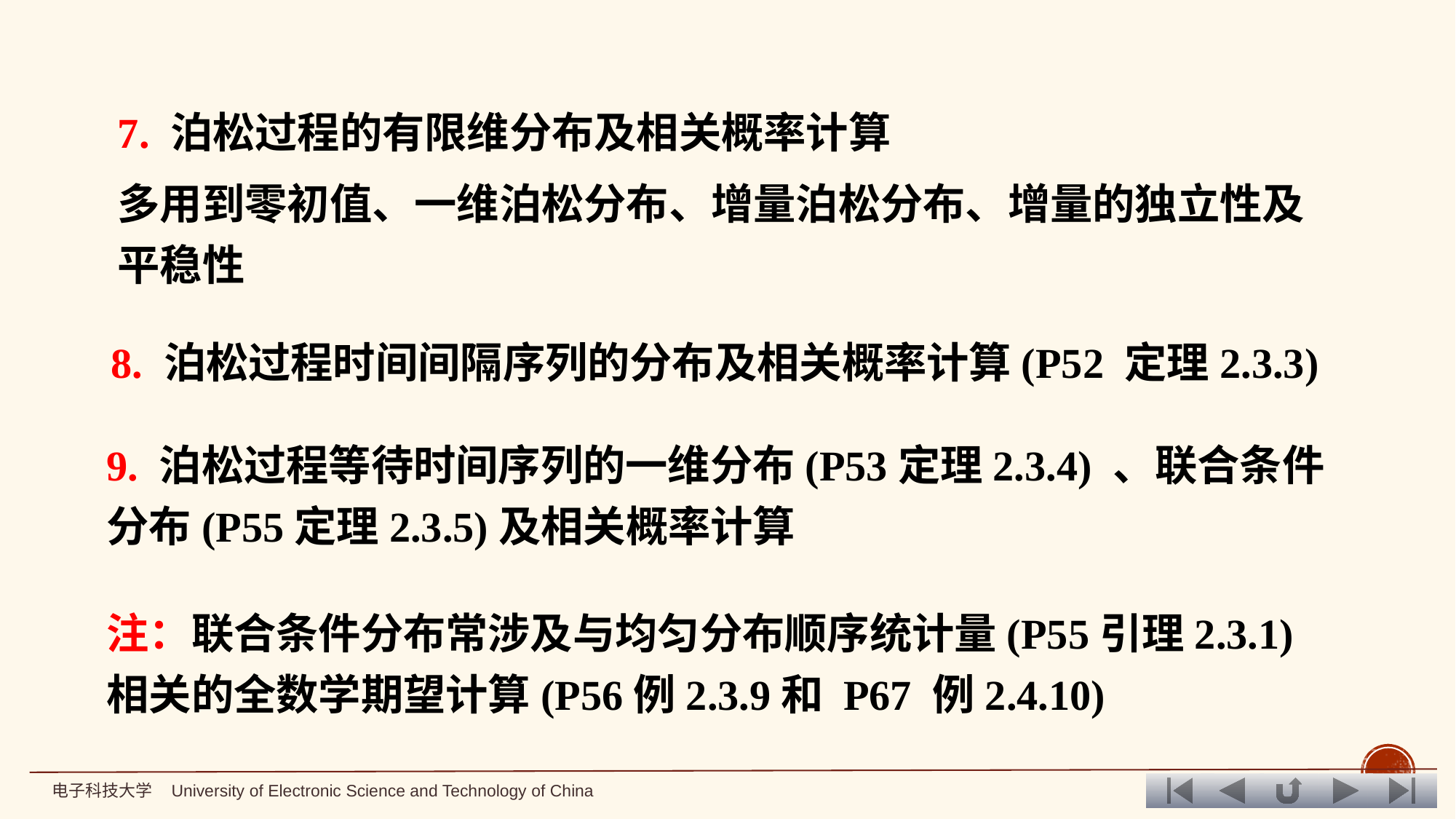

7. 泊松过程的有限维分布及相关概率计算
多用到零初值、一维泊松分布、增量泊松分布、增量的独立性及平稳性
8. 泊松过程时间间隔序列的分布及相关概率计算(P52 定理2.3.3)
9. 泊松过程等待时间序列的一维分布(P53定理2.3.4) 、联合条件分布(P55定理2.3.5)及相关概率计算
注：联合条件分布常涉及与均匀分布顺序统计量(P55引理2.3.1)相关的全数学期望计算(P56例2.3.9和 P67 例2.4.10)

电子科技大学    University of Electronic Science and Technology of China